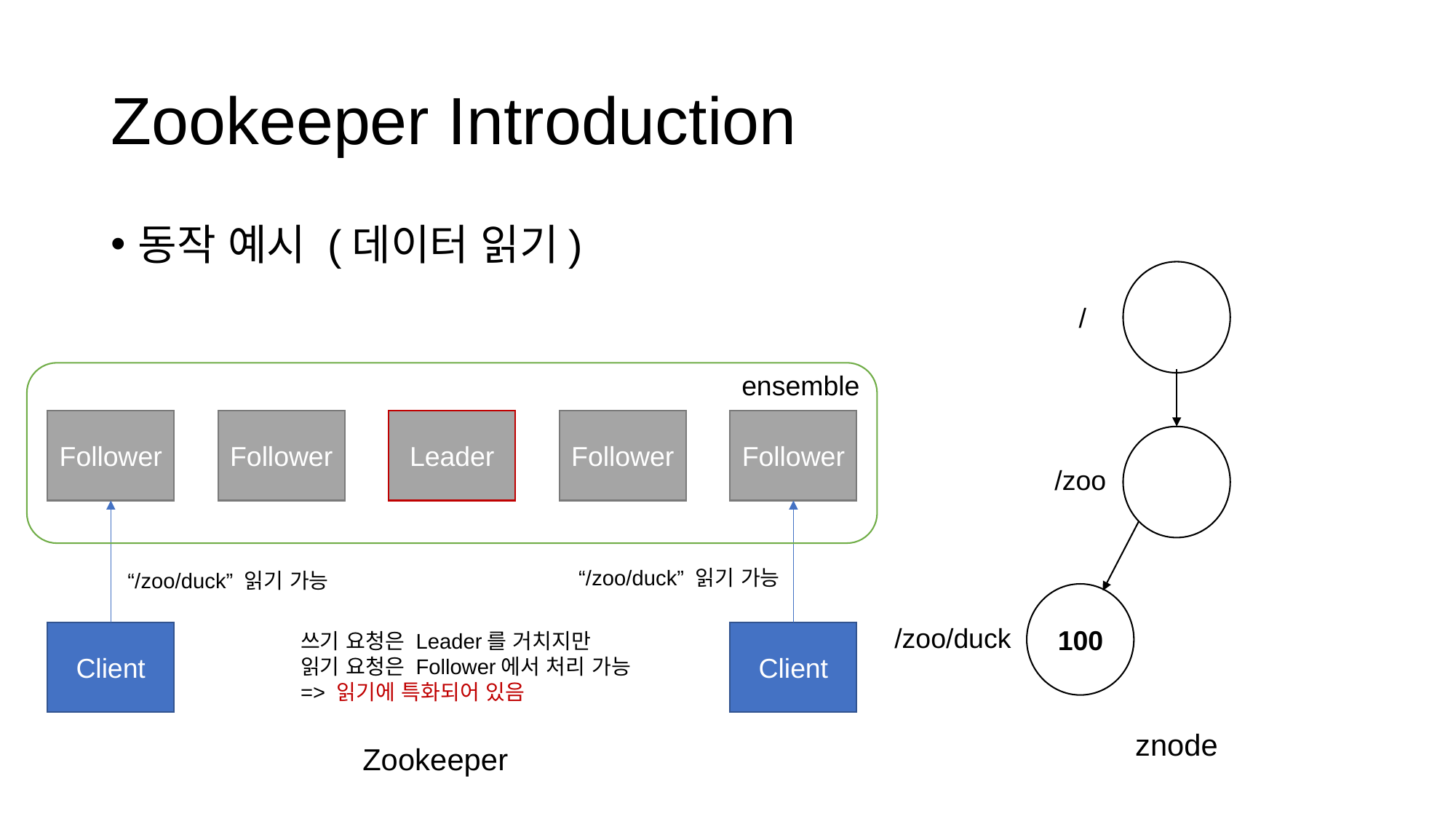

# Zookeeper Introduction
동작 예시 (데이터 읽기)

/

ensemble
Follower
Follower
Leader
Follower
Follower

/zoo
“/zoo/duck” 읽기 가능
“/zoo/duck” 읽기 가능

/zoo/duck
100
Client
쓰기 요청은 Leader를 거치지만
읽기 요청은 Follower에서 처리 가능
=> 읽기에 특화되어 있음
Client
znode
Zookeeper